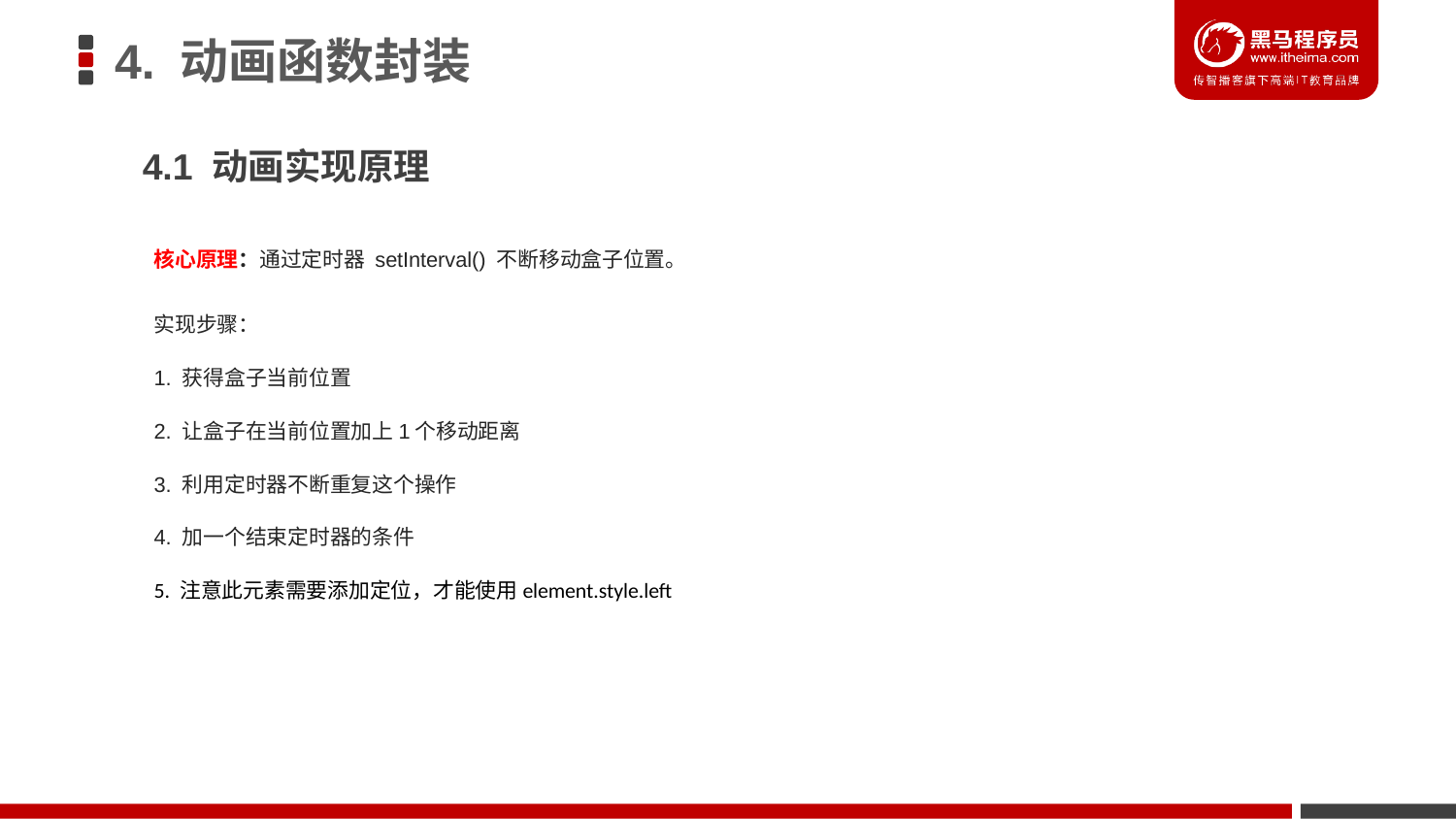

# 4. 动画函数封装
4.1 动画实现原理
核心原理：通过定时器 setInterval() 不断移动盒子位置。
实现步骤：
1. 获得盒子当前位置
2. 让盒子在当前位置加上1个移动距离
3. 利用定时器不断重复这个操作
4. 加一个结束定时器的条件
5. 注意此元素需要添加定位，才能使用element.style.left